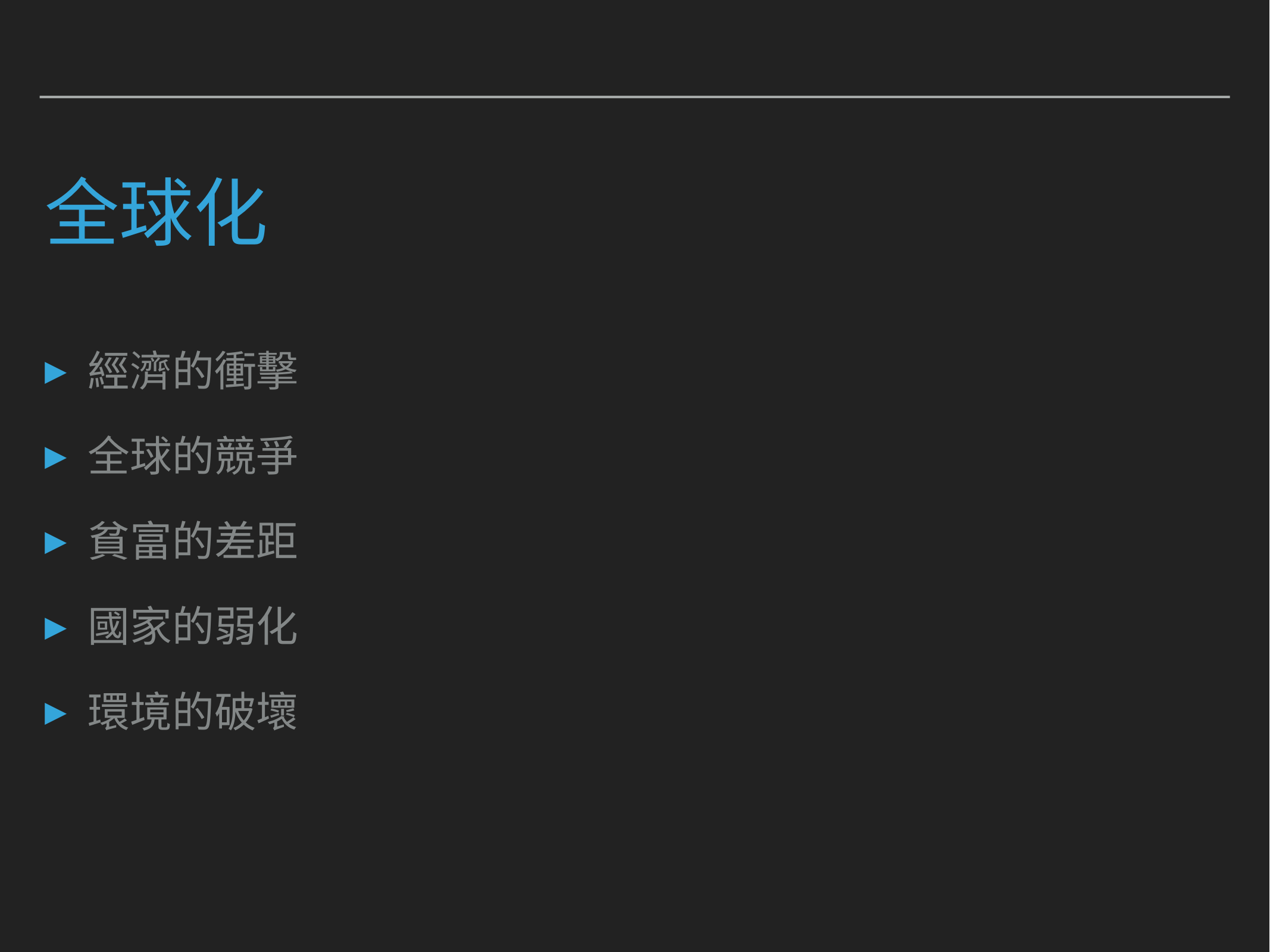

# 全球化
經濟的衝擊
全球的競爭
貧富的差距
國家的弱化
環境的破壞